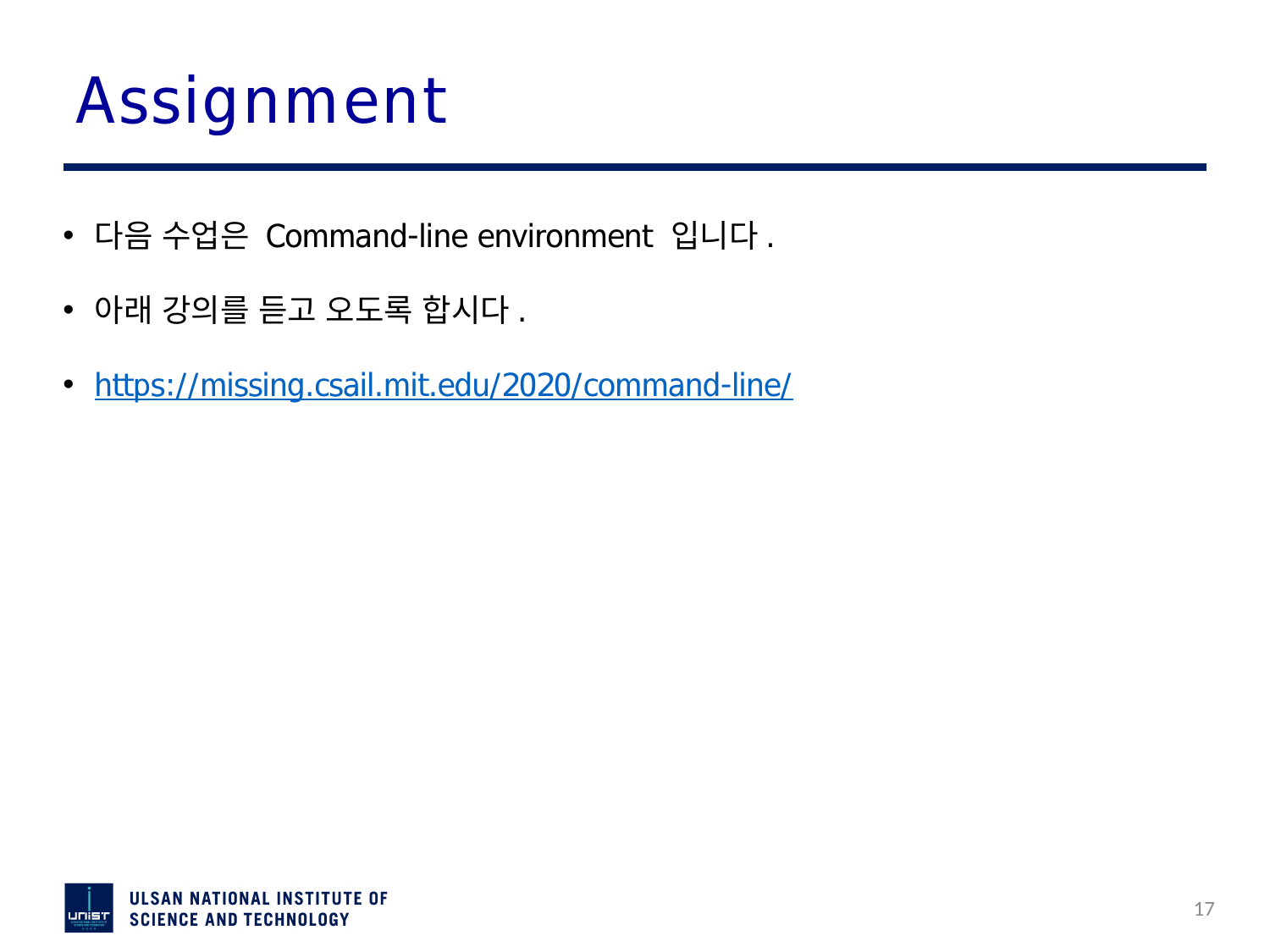

# Assignment
다음 수업은 Command-line environment 입니다.
아래 강의를 듣고 오도록 합시다.
https://missing.csail.mit.edu/2020/command-line/